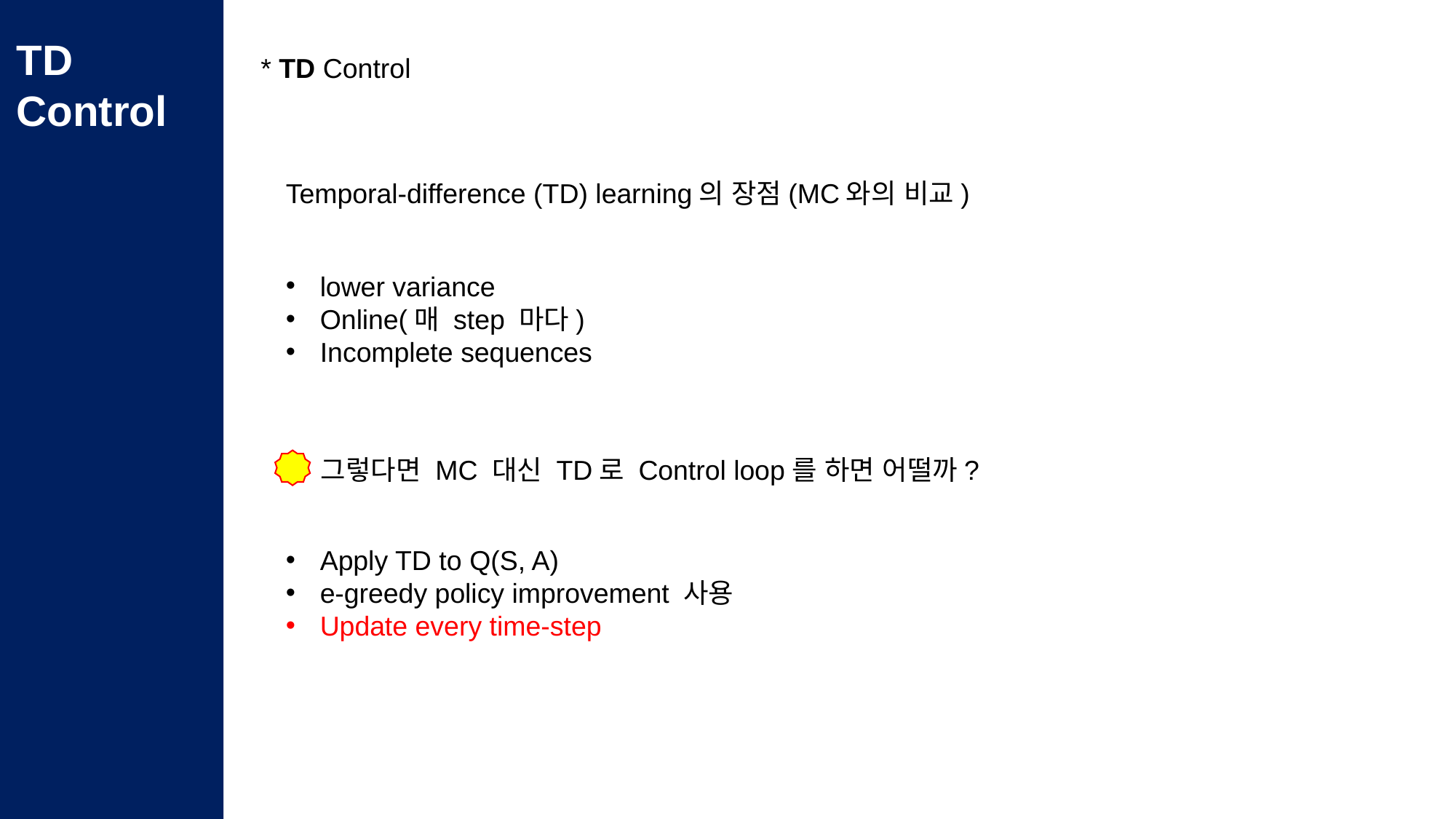

TD Control

* TD Control

Temporal-difference (TD) learning의 장점(MC와의 비교)
lower variance
Online(매 step 마다)
Incomplete sequences
그렇다면 MC 대신 TD로 Control loop를 하면 어떨까?

Apply TD to Q(S, A)
e-greedy policy improvement 사용
Update every time-step